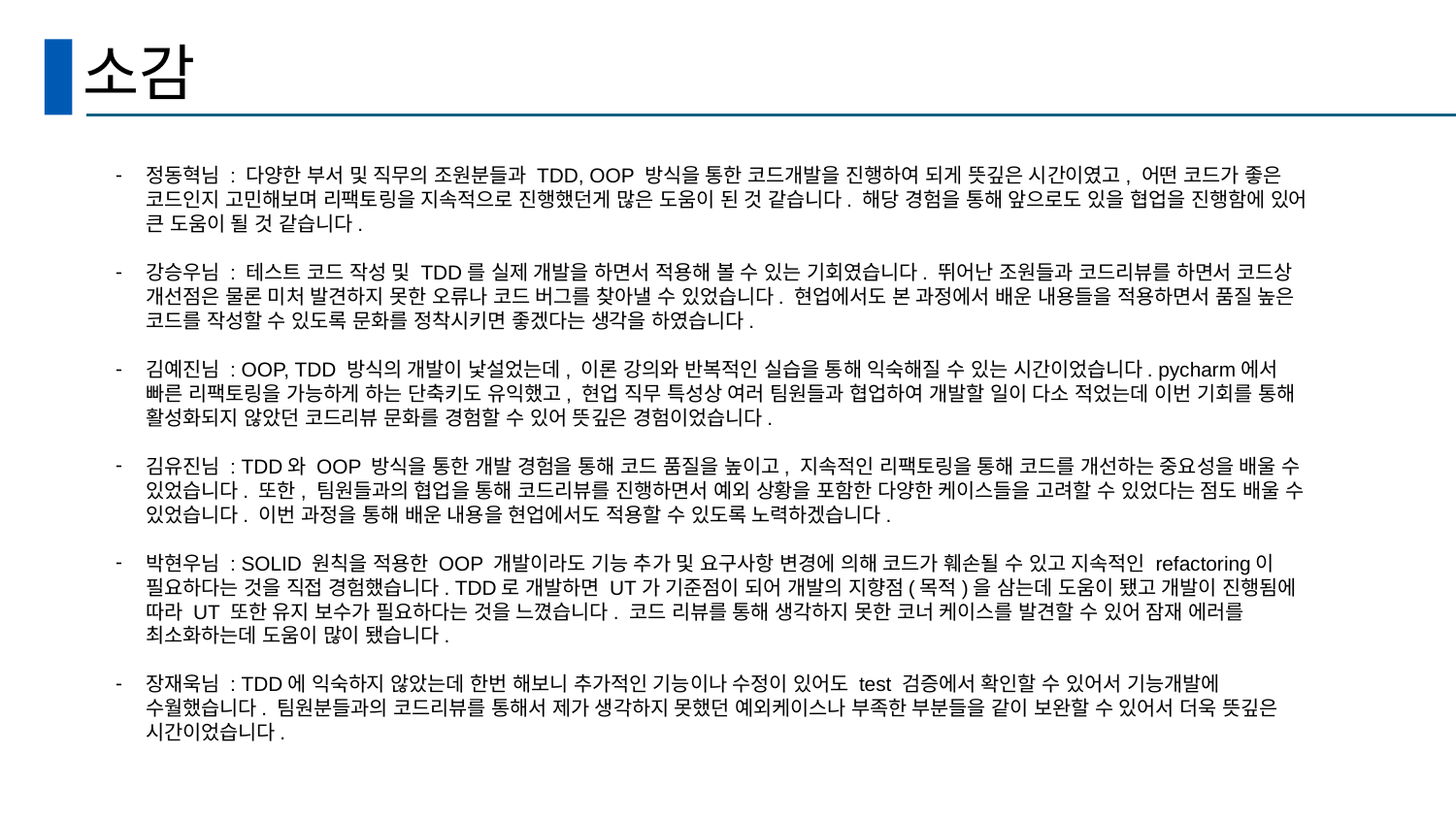

# 소감
정동혁님 : 다양한 부서 및 직무의 조원분들과 TDD, OOP 방식을 통한 코드개발을 진행하여 되게 뜻깊은 시간이였고, 어떤 코드가 좋은 코드인지 고민해보며 리팩토링을 지속적으로 진행했던게 많은 도움이 된 것 같습니다. 해당 경험을 통해 앞으로도 있을 협업을 진행함에 있어 큰 도움이 될 것 같습니다.
강승우님 : 테스트 코드 작성 및 TDD를 실제 개발을 하면서 적용해 볼 수 있는 기회였습니다. 뛰어난 조원들과 코드리뷰를 하면서 코드상 개선점은 물론 미처 발견하지 못한 오류나 코드 버그를 찾아낼 수 있었습니다. 현업에서도 본 과정에서 배운 내용들을 적용하면서 품질 높은 코드를 작성할 수 있도록 문화를 정착시키면 좋겠다는 생각을 하였습니다.
김예진님 : OOP, TDD 방식의 개발이 낯설었는데, 이론 강의와 반복적인 실습을 통해 익숙해질 수 있는 시간이었습니다. pycharm에서 빠른 리팩토링을 가능하게 하는 단축키도 유익했고, 현업 직무 특성상 여러 팀원들과 협업하여 개발할 일이 다소 적었는데 이번 기회를 통해 활성화되지 않았던 코드리뷰 문화를 경험할 수 있어 뜻깊은 경험이었습니다.
김유진님 : TDD와 OOP 방식을 통한 개발 경험을 통해 코드 품질을 높이고, 지속적인 리팩토링을 통해 코드를 개선하는 중요성을 배울 수 있었습니다. 또한, 팀원들과의 협업을 통해 코드리뷰를 진행하면서 예외 상황을 포함한 다양한 케이스들을 고려할 수 있었다는 점도 배울 수 있었습니다. 이번 과정을 통해 배운 내용을 현업에서도 적용할 수 있도록 노력하겠습니다.
박현우님 : SOLID 원칙을 적용한 OOP 개발이라도 기능 추가 및 요구사항 변경에 의해 코드가 훼손될 수 있고 지속적인 refactoring이 필요하다는 것을 직접 경험했습니다. TDD로 개발하면 UT가 기준점이 되어 개발의 지향점(목적)을 삼는데 도움이 됐고 개발이 진행됨에 따라 UT 또한 유지 보수가 필요하다는 것을 느꼈습니다. 코드 리뷰를 통해 생각하지 못한 코너 케이스를 발견할 수 있어 잠재 에러를 최소화하는데 도움이 많이 됐습니다.
장재욱님 : TDD에 익숙하지 않았는데 한번 해보니 추가적인 기능이나 수정이 있어도 test 검증에서 확인할 수 있어서 기능개발에 수월했습니다. 팀원분들과의 코드리뷰를 통해서 제가 생각하지 못했던 예외케이스나 부족한 부분들을 같이 보완할 수 있어서 더욱 뜻깊은 시간이었습니다.